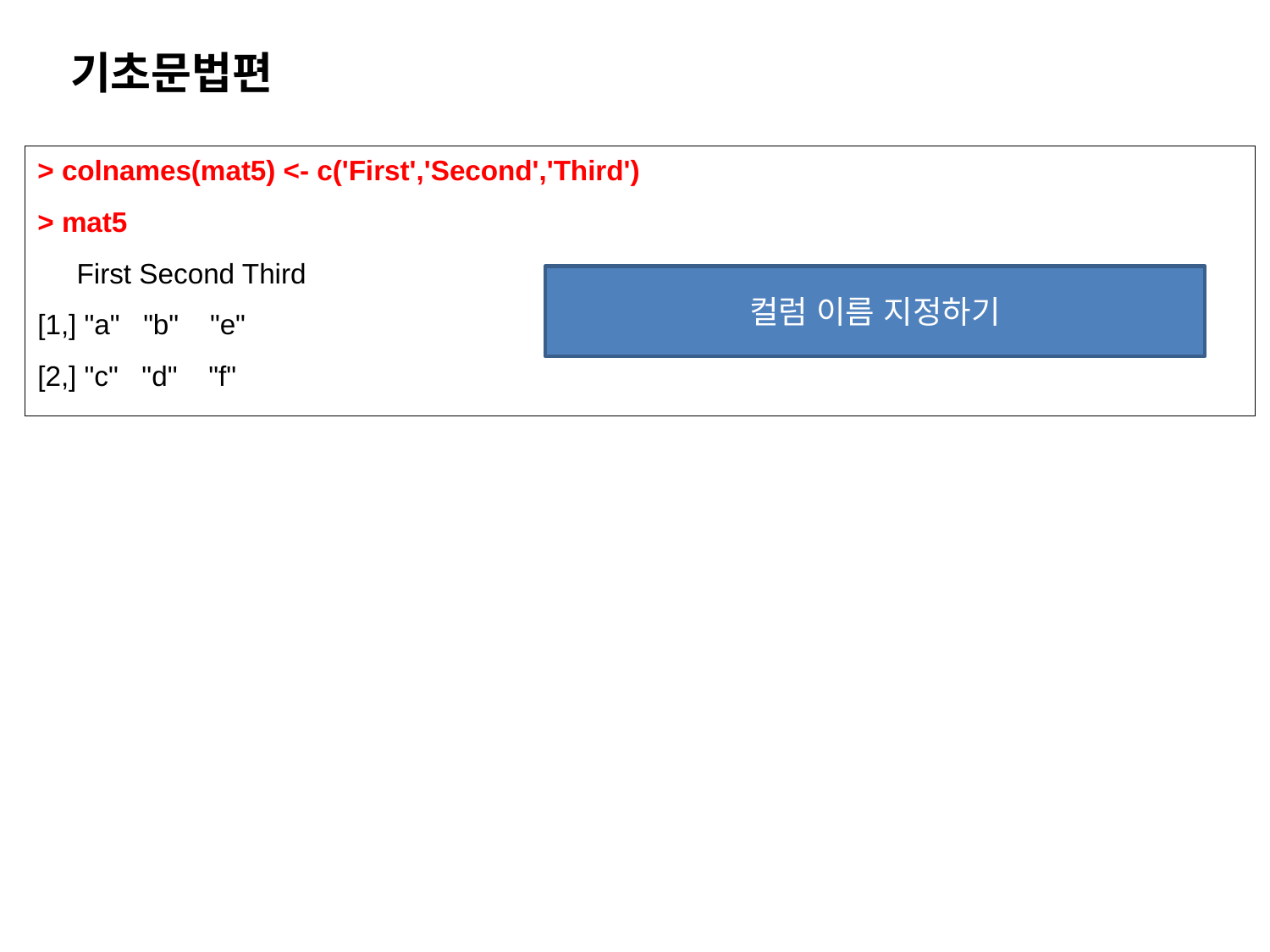

기초문법편
> colnames(mat5) <- c('First','Second','Third')
> mat5
     First Second Third
[1,] "a"   "b"    "e"
[2,] "c"   "d"    "f"
컬럼 이름 지정하기